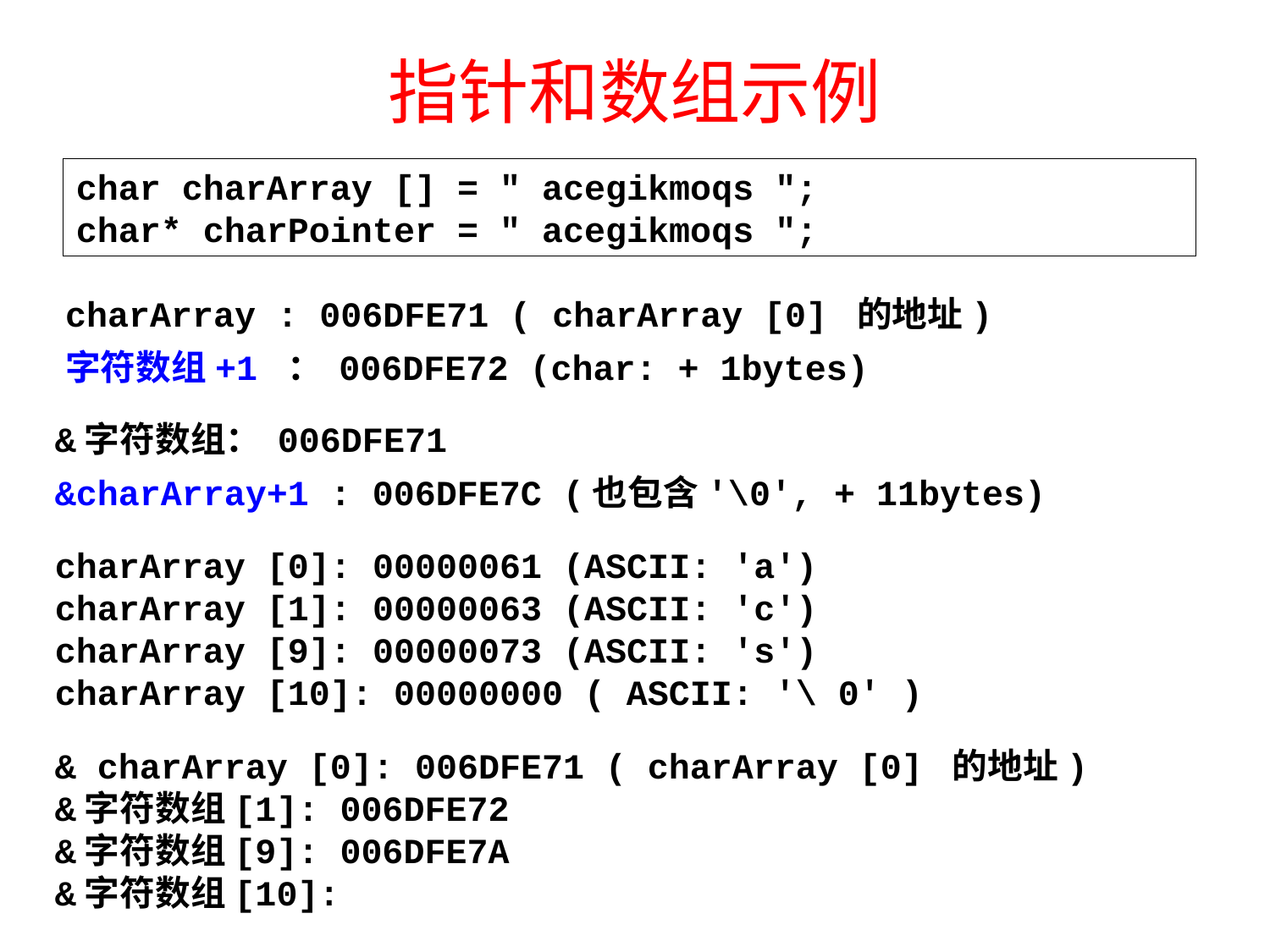

# 指针和数组示例
char charArray [] = " acegikmoqs ";
char* charPointer = " acegikmoqs ";
charArray : 006DFE71 ( charArray [0] 的地址)
字符数组+1 ： 006DFE72 (char: + 1bytes)
&字符数组： 006DFE71
&charArray+1 : 006DFE7C (也包含'\0', + 11bytes)
charArray [0]: 00000061 (ASCII: 'a')
charArray [1]: 00000063 (ASCII: 'c')
charArray [9]: 00000073 (ASCII: 's')
charArray [10]: 00000000 ( ASCII: '\ 0' )

& charArray [0]: 006DFE71 ( charArray [0] 的地址)
&字符数组[1]: 006DFE72
&字符数组[9]: 006DFE7A
&字符数组[10]: